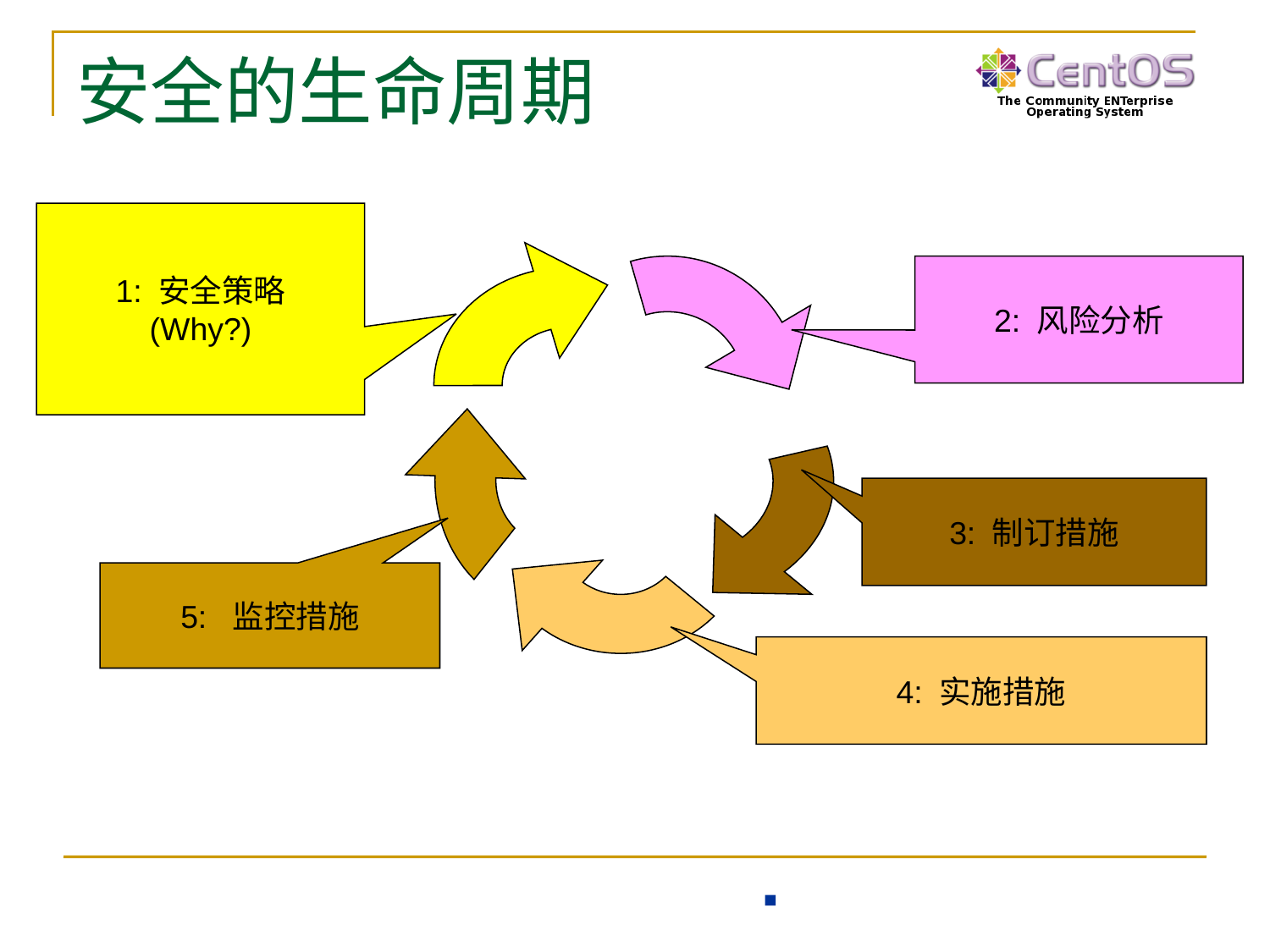

# 安全的生命周期
1: 安全策略
(Why?)

2: 风险分析

5:  监控措施

3: 制订措施

4: 实施措施